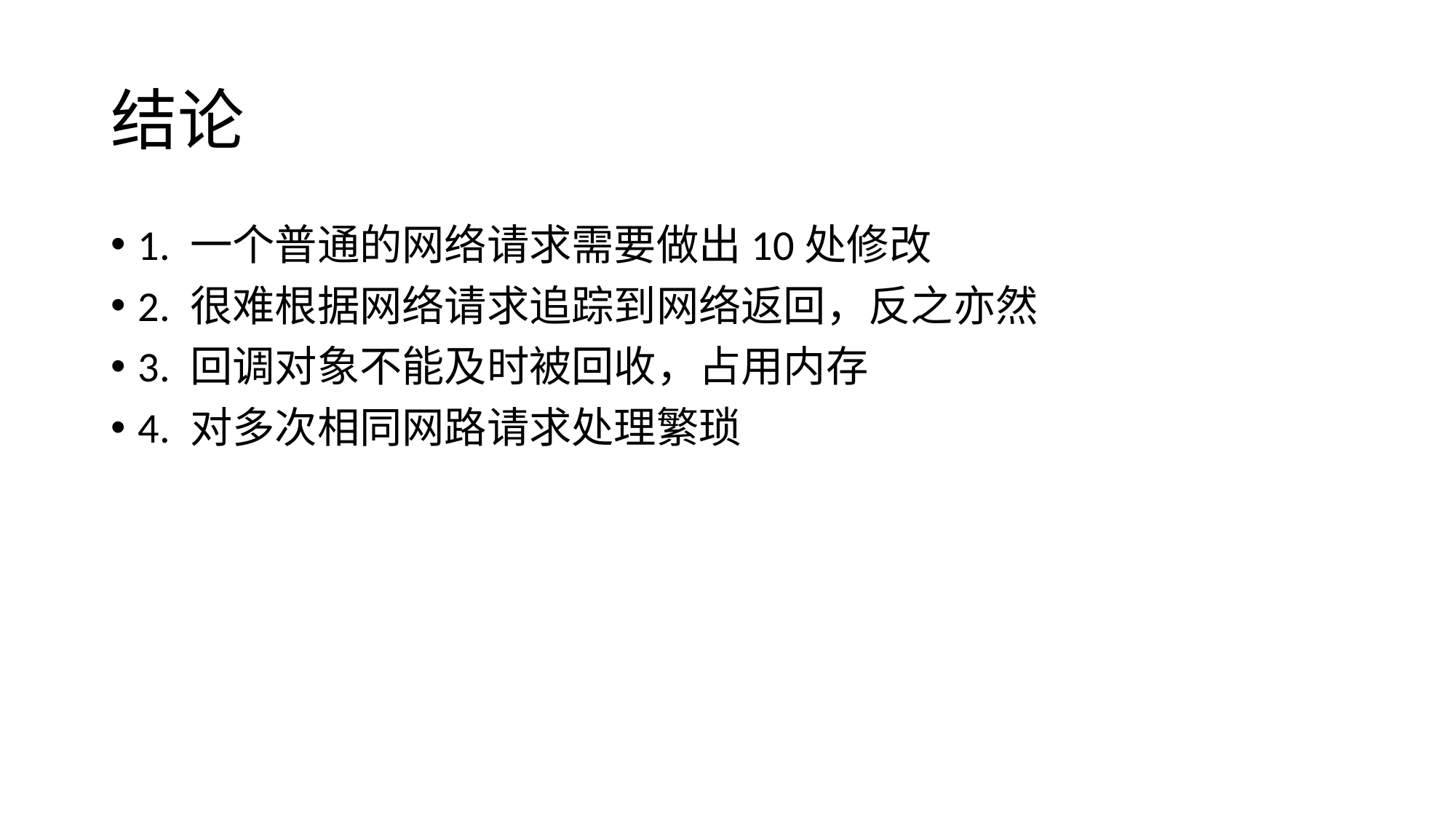

# 结论
1. 一个普通的网络请求需要做出10处修改
2. 很难根据网络请求追踪到网络返回，反之亦然
3. 回调对象不能及时被回收，占用内存
4. 对多次相同网路请求处理繁琐